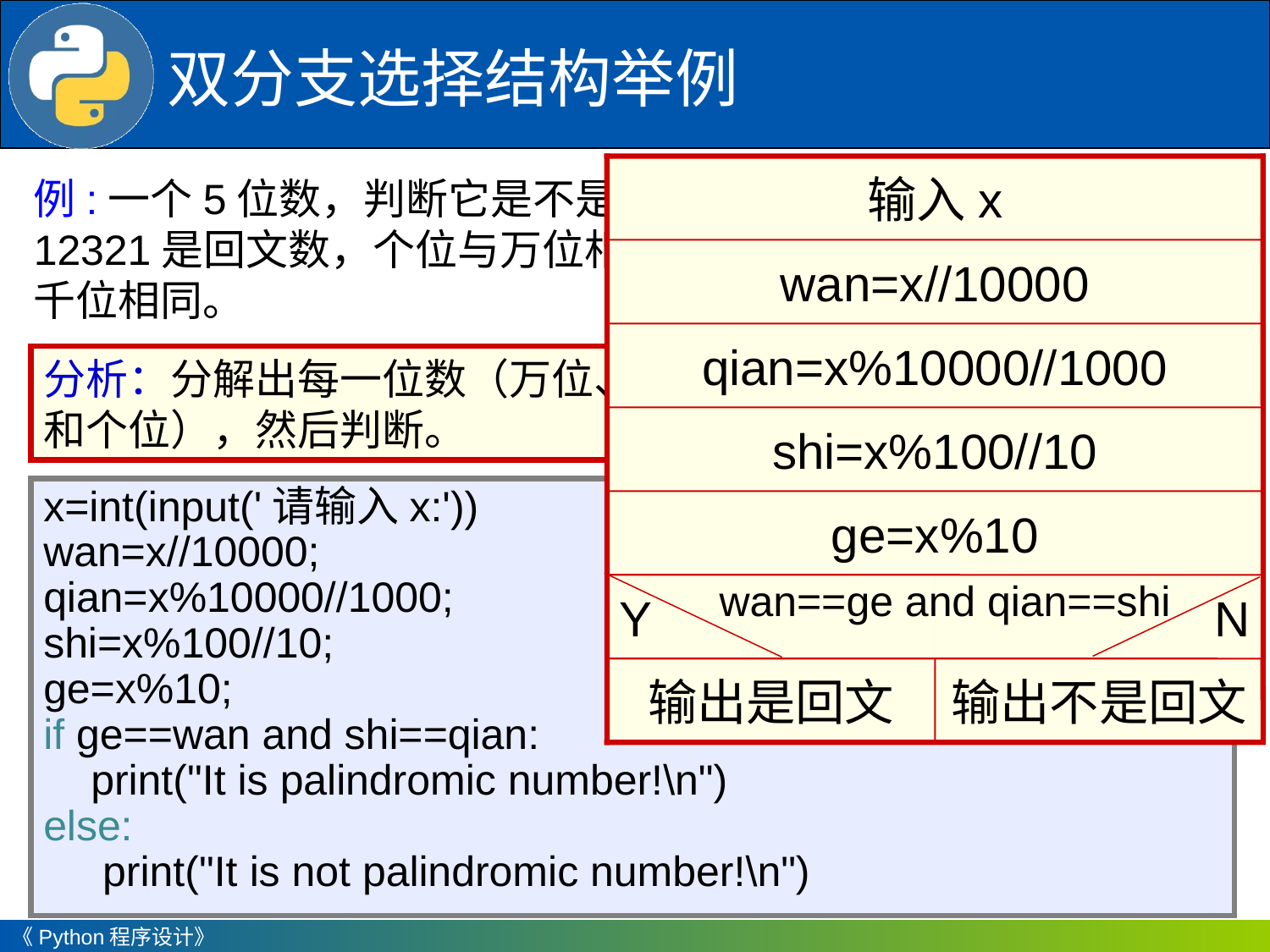

双分支选择结构举例
输入x

wan=x//10000

qian=x%10000//1000

shi=x%100//10

ge=x%10

wan==ge and qian==shi

Y

N

输出是回文

输出不是回文

例:一个5位数，判断它是不是回文数，即12321是回文数，个位与万位相同，十位与千位相同。
分析：分解出每一位数（万位、千位、十位和个位），然后判断。
x=int(input('请输入x:'))
wan=x//10000;
qian=x%10000//1000;
shi=x%100//10;
ge=x%10;
if ge==wan and shi==qian:
    print("It is palindromic number!\n")
else:
     print("It is not palindromic number!\n")